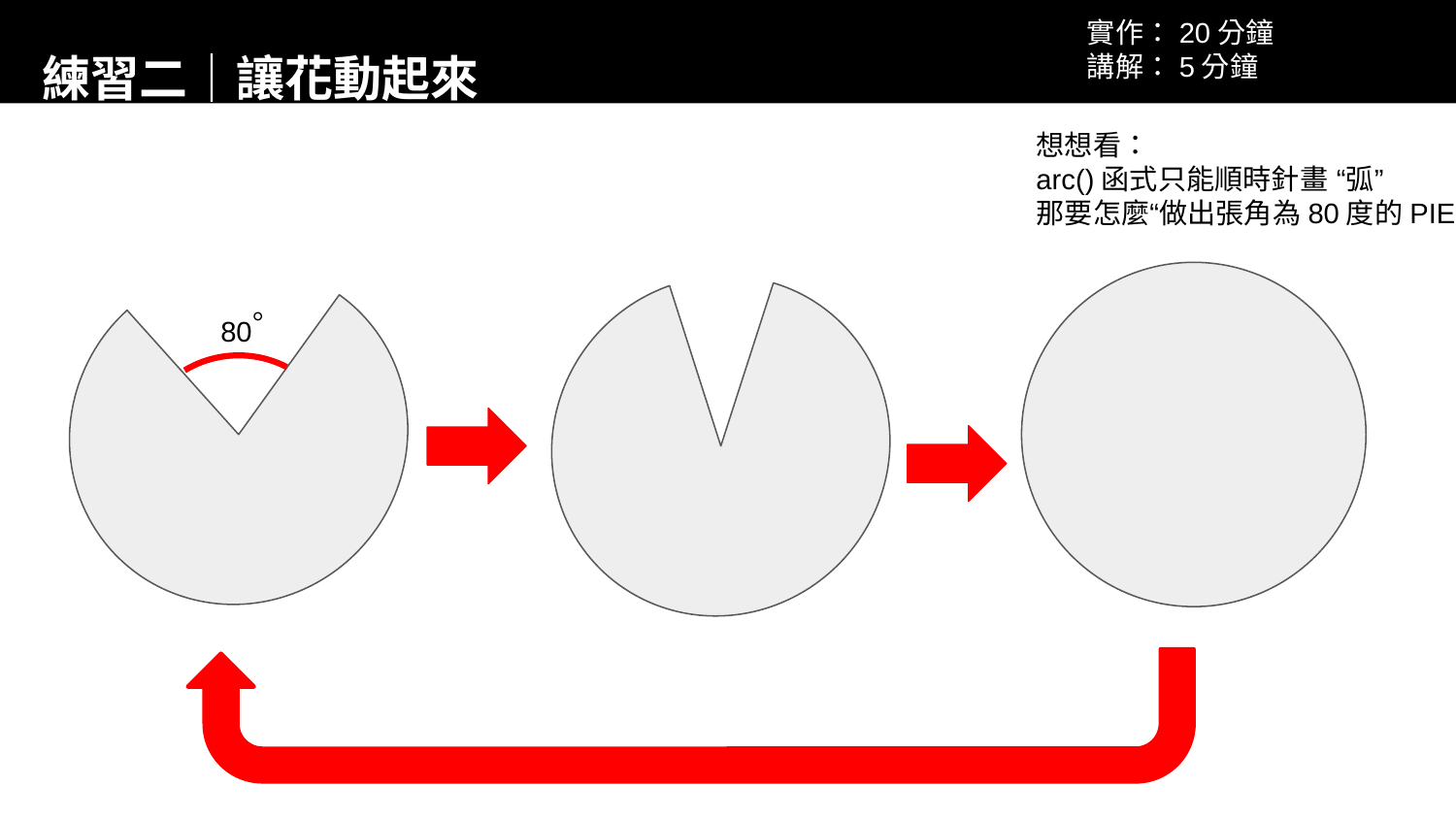

練習二｜讓花動起來
實作：20分鐘
講解：5分鐘
練習二｜讓花動起來
想想看：
arc()函式只能順時針畫 “弧”
那要怎麼“做出張角為80度的PIE”

。
80